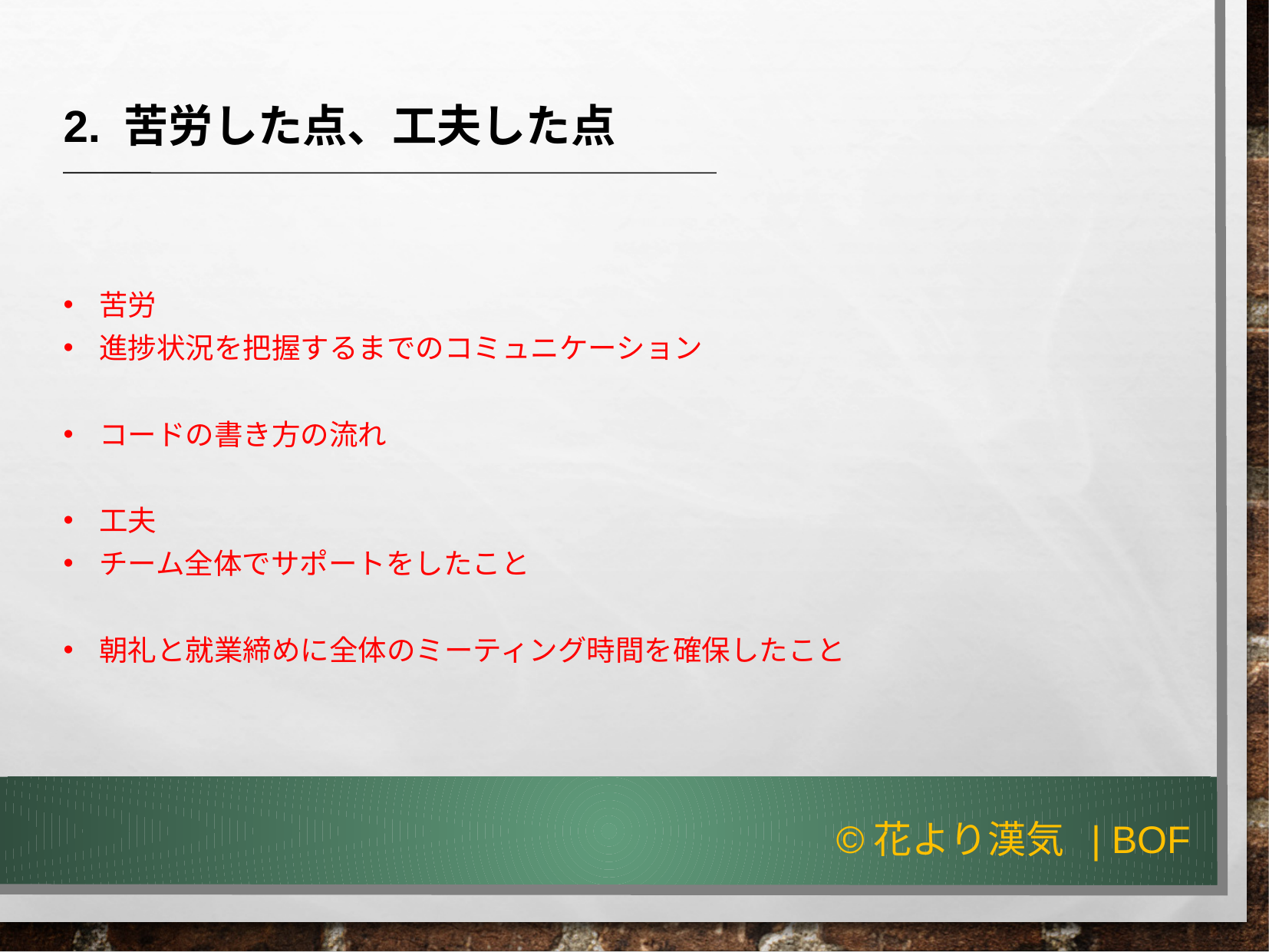

2. 苦労した点、工夫した点

苦労
進捗状況を把握するまでのコミュニケーション

コードの書き方の流れ

工夫
チーム全体でサポートをしたこと

朝礼と就業締めに全体のミーティング時間を確保したこと

©花より漢気  | BOF